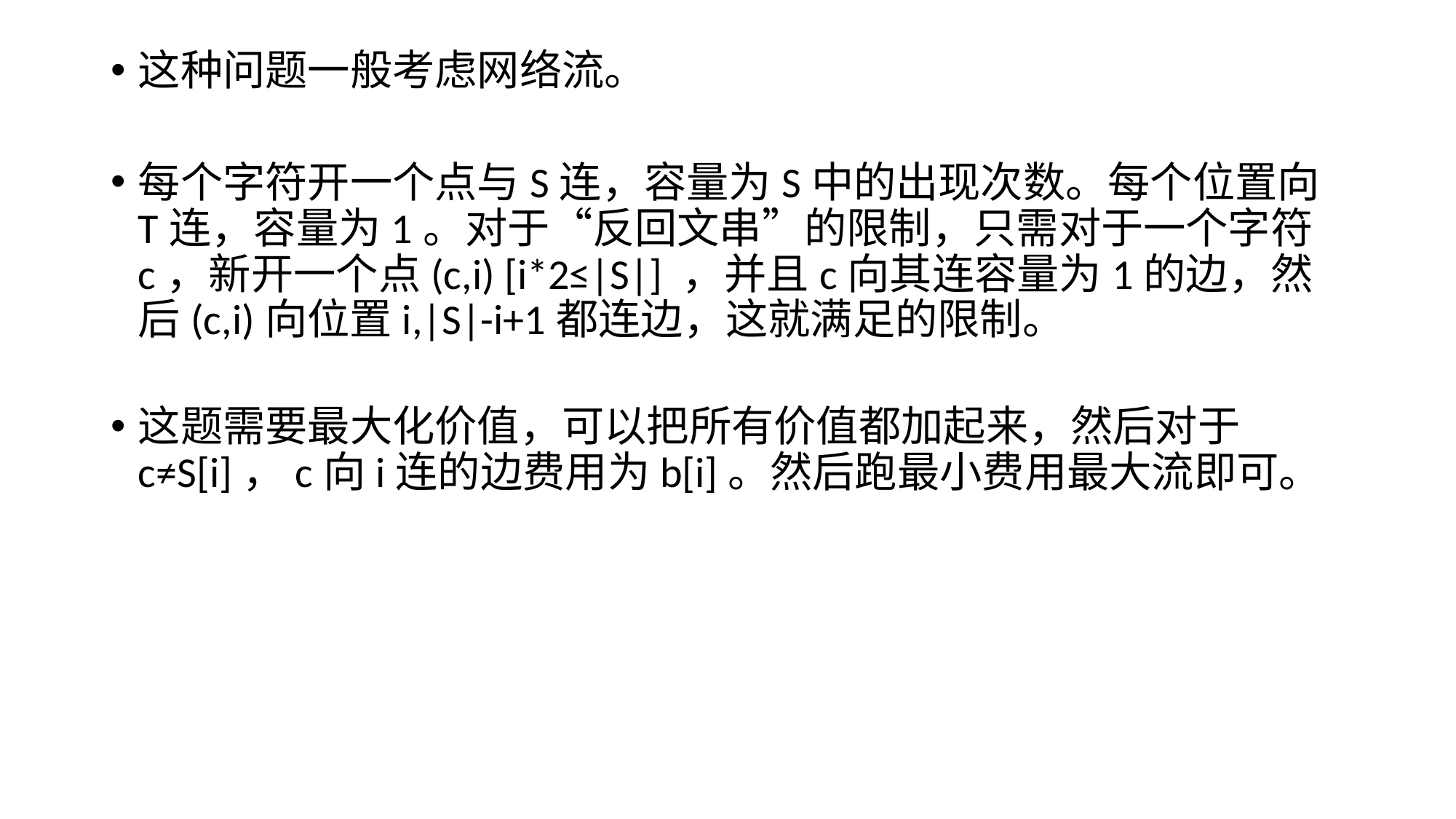

这种问题一般考虑网络流。
每个字符开一个点与S连，容量为S中的出现次数。每个位置向T连，容量为1。对于“反回文串”的限制，只需对于一个字符c，新开一个点(c,i) [i*2≤|S|] ，并且c向其连容量为1的边，然后(c,i)向位置i,|S|-i+1都连边，这就满足的限制。
这题需要最大化价值，可以把所有价值都加起来，然后对于c≠S[i]，c向i连的边费用为b[i]。然后跑最小费用最大流即可。